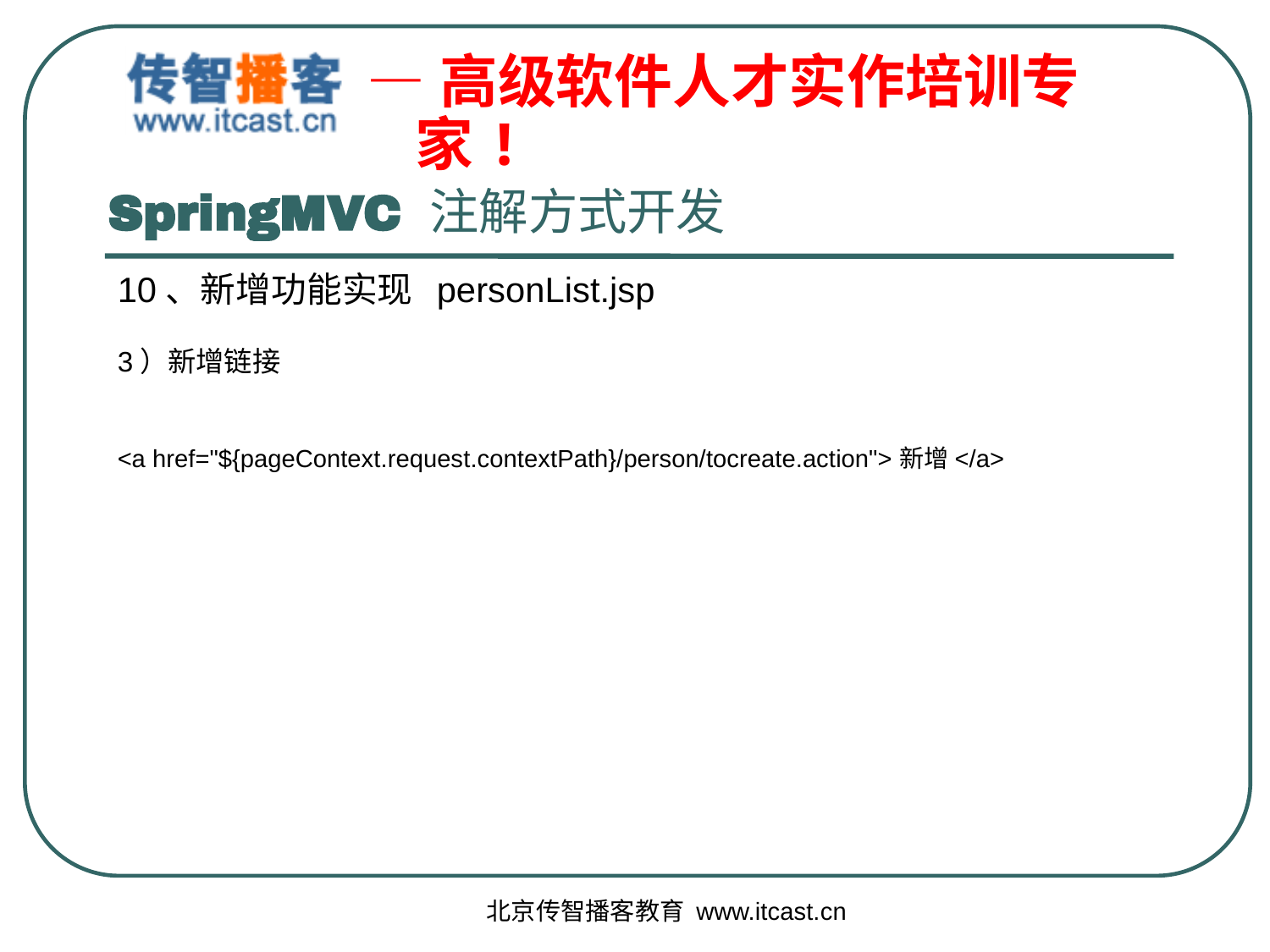

# SpringMVC 注解方式开发
10、新增功能实现  personList.jsp

3）新增链接

<a href="${pageContext.request.contextPath}/person/tocreate.action">新增</a>
北京传智播客教育 www.itcast.cn